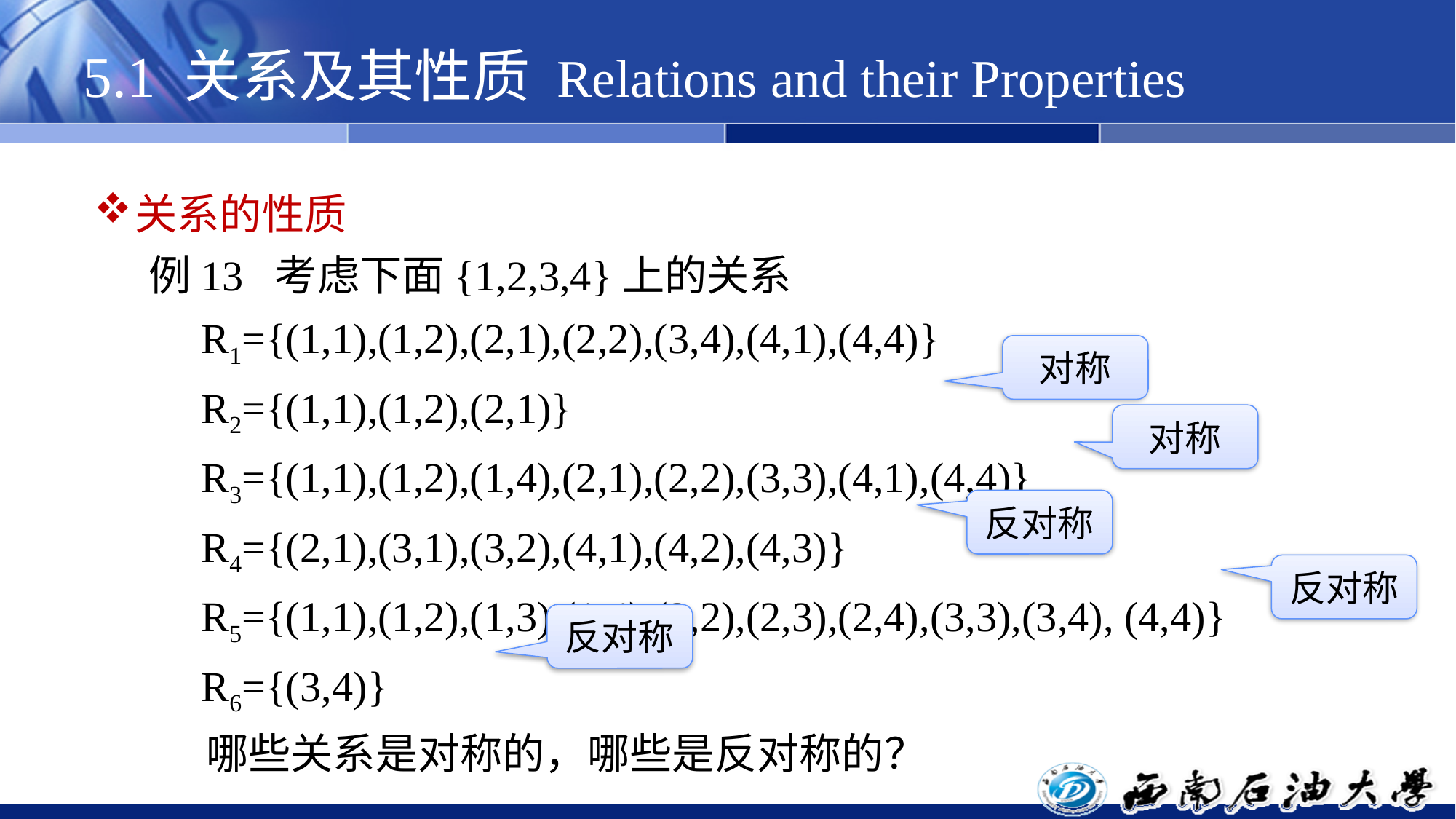

# 5.1 关系及其性质 Relations and their Properties
关系的性质
例13  考虑下面{1,2,3,4}上的关系
     R1={(1,1),(1,2),(2,1),(2,2),(3,4),(4,1),(4,4)}
     R2={(1,1),(1,2),(2,1)}
     R3={(1,1),(1,2),(1,4),(2,1),(2,2),(3,3),(4,1),(4,4)}
     R4={(2,1),(3,1),(3,2),(4,1),(4,2),(4,3)}
     R5={(1,1),(1,2),(1,3),(1,4),(2,2),(2,3),(2,4),(3,3),(3,4), (4,4)}
     R6={(3,4)}
     哪些关系是对称的，哪些是反对称的？
对称
对称
反对称
反对称
反对称